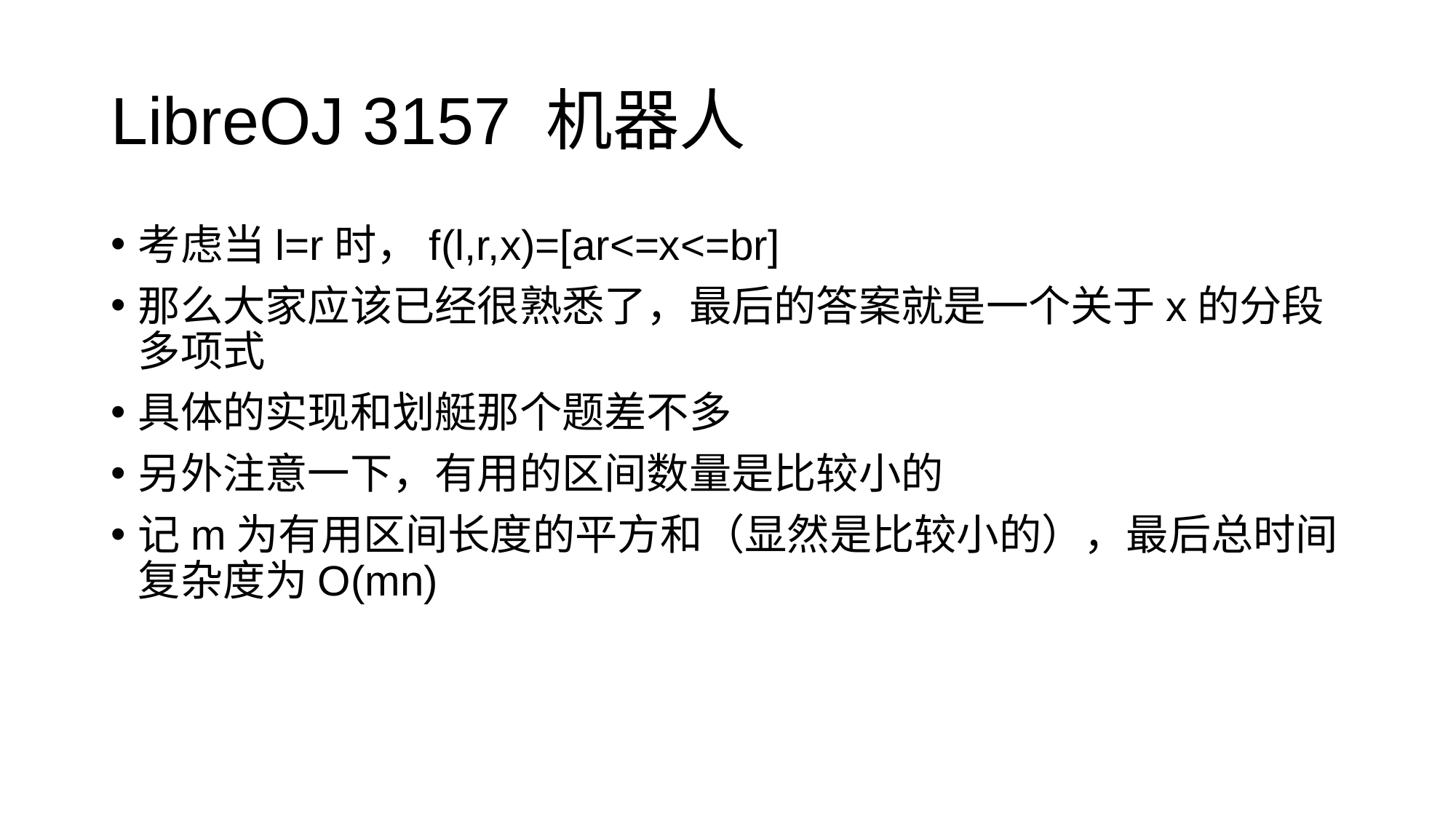

# LibreOJ 3157 机器人
考虑当l=r时，f(l,r,x)=[ar<=x<=br]
那么大家应该已经很熟悉了，最后的答案就是一个关于x的分段多项式
具体的实现和划艇那个题差不多
另外注意一下，有用的区间数量是比较小的
记m为有用区间长度的平方和（显然是比较小的），最后总时间复杂度为O(mn)